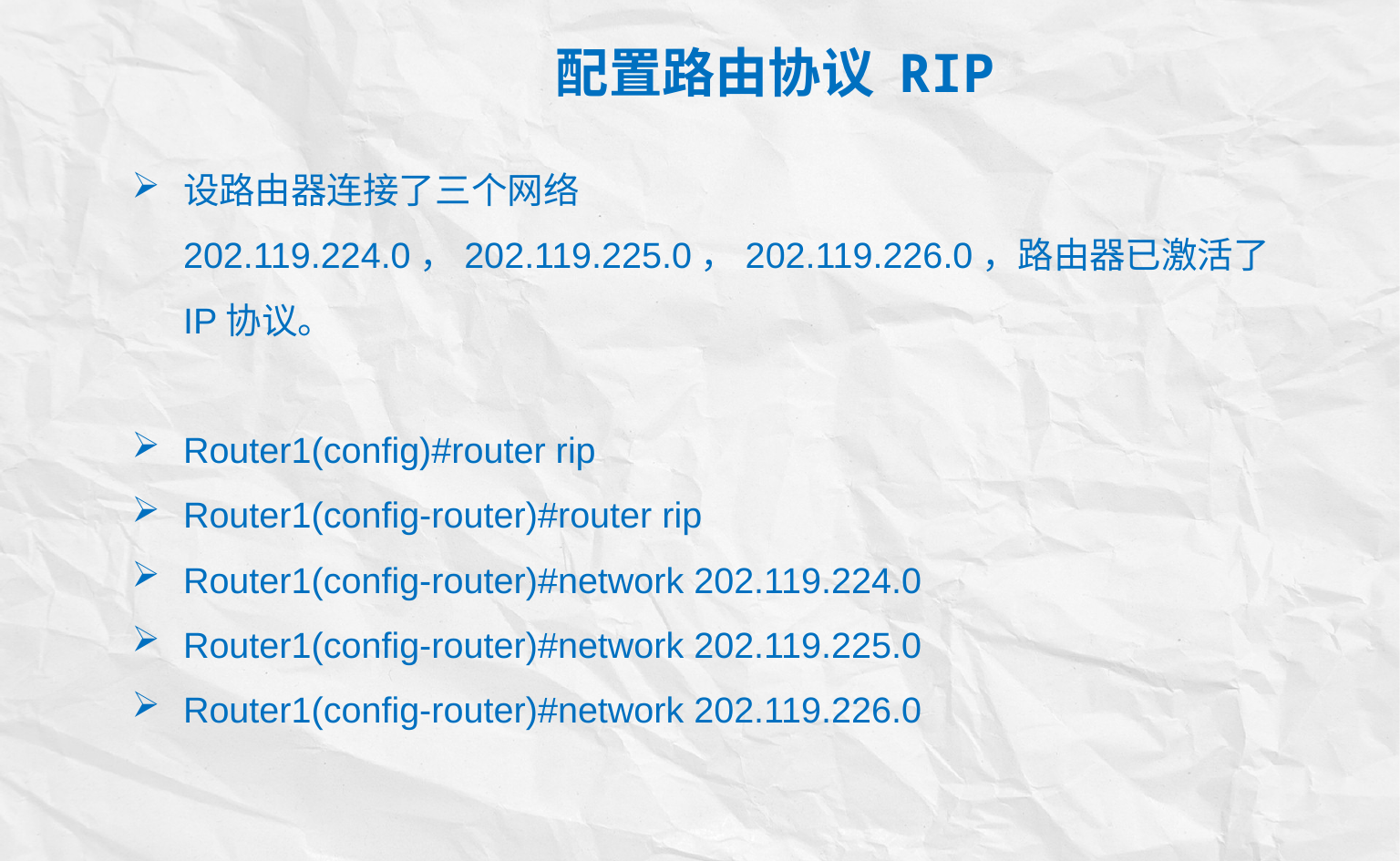

配置路由协议 RIP
设路由器连接了三个网络202.119.224.0，202.119.225.0，202.119.226.0，路由器已激活了IP协议。

Router1(config)#router rip
Router1(config-router)#router rip
Router1(config-router)#network 202.119.224.0
Router1(config-router)#network 202.119.225.0
Router1(config-router)#network 202.119.226.0

12